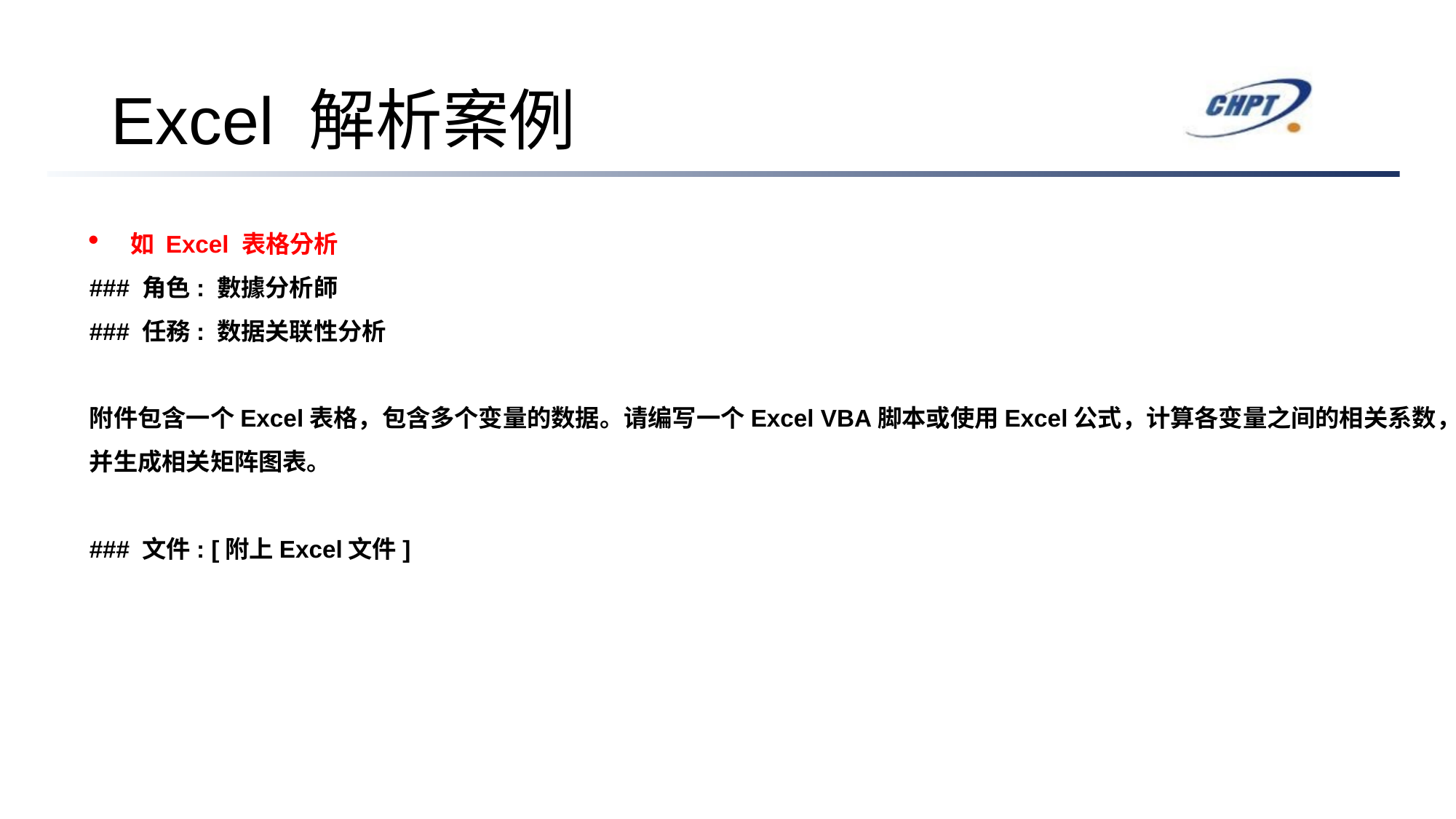

# Excel 解析案例

如 Excel 表格分析
### 角色: 數據分析師
### 任務: 数据关联性分析

附件包含一个Excel表格，包含多个变量的数据。请编写一个Excel VBA脚本或使用Excel公式，计算各变量之间的相关系数，并生成相关矩阵图表。

### 文件: [附上Excel文件]